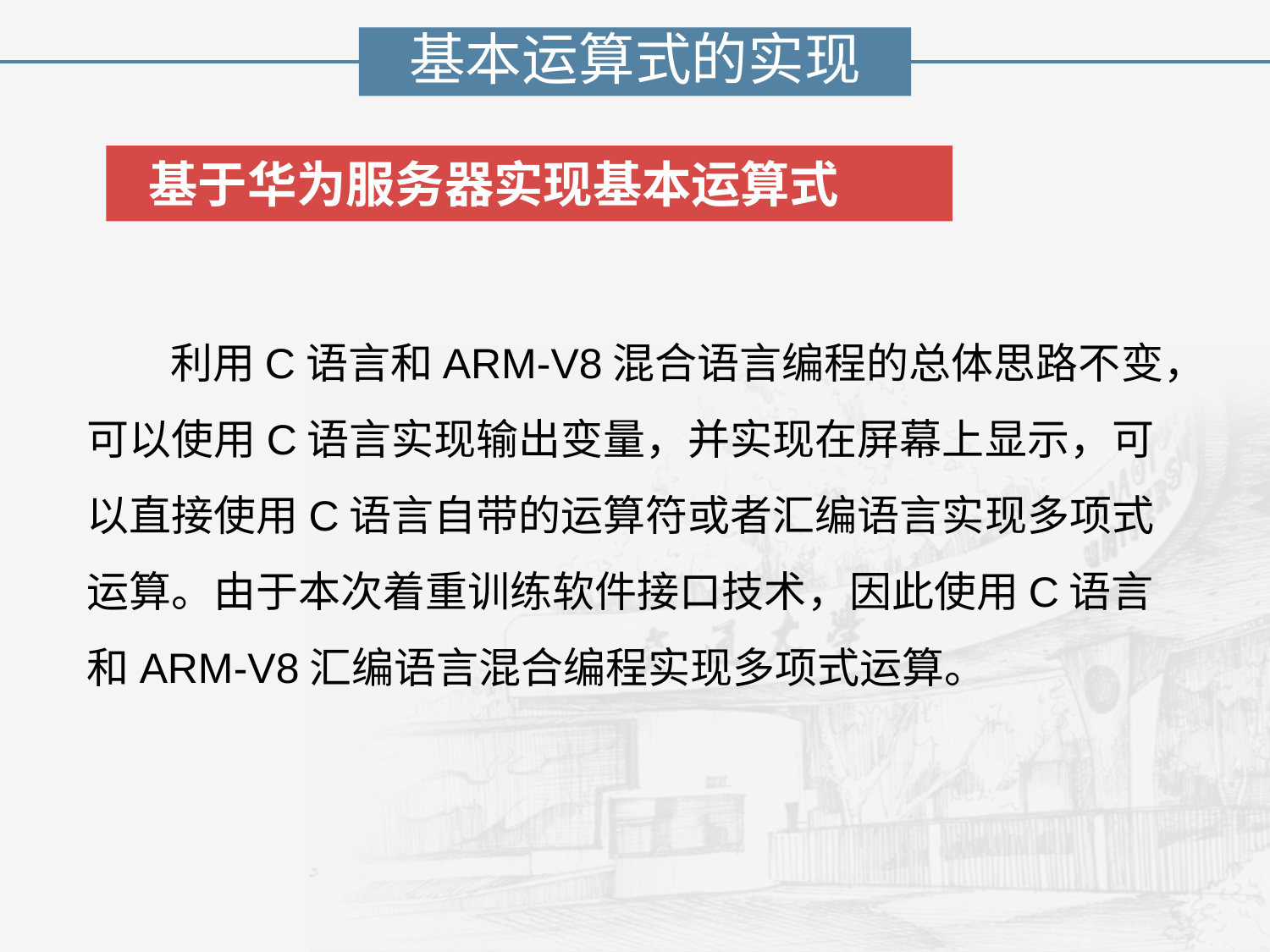

基本运算式的实现

基于华为服务器实现基本运算式

 利用C语言和ARM-V8混合语言编程的总体思路不变，可以使用C语言实现输出变量，并实现在屏幕上显示，可以直接使用C语言自带的运算符或者汇编语言实现多项式运算。由于本次着重训练软件接口技术，因此使用C语言和ARM-V8汇编语言混合编程实现多项式运算。